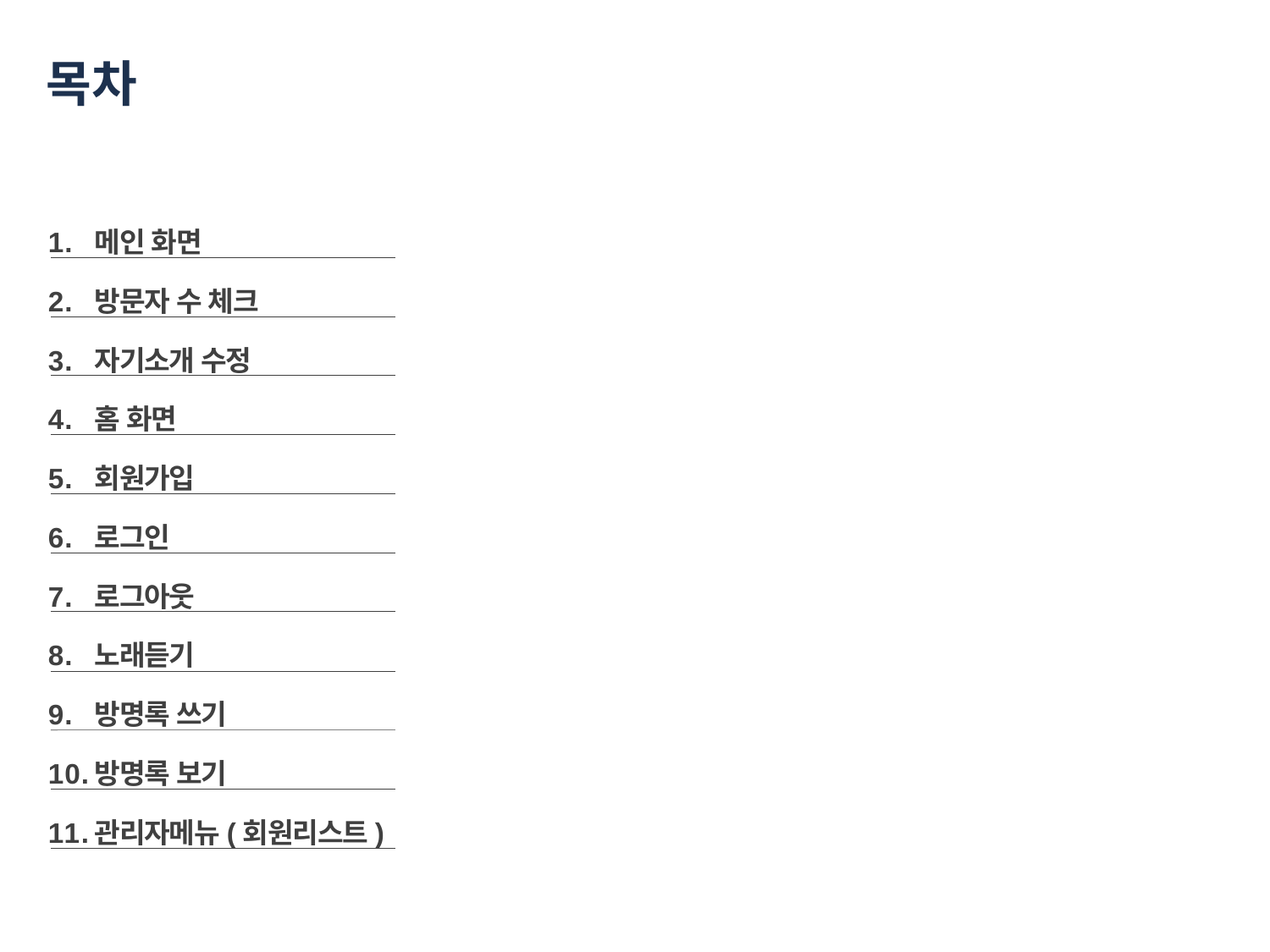

# 목차
메인 화면
방문자 수 체크
자기소개 수정
홈 화면
회원가입
로그인
로그아웃
노래듣기
방명록 쓰기
방명록 보기
관리자메뉴(회원리스트)